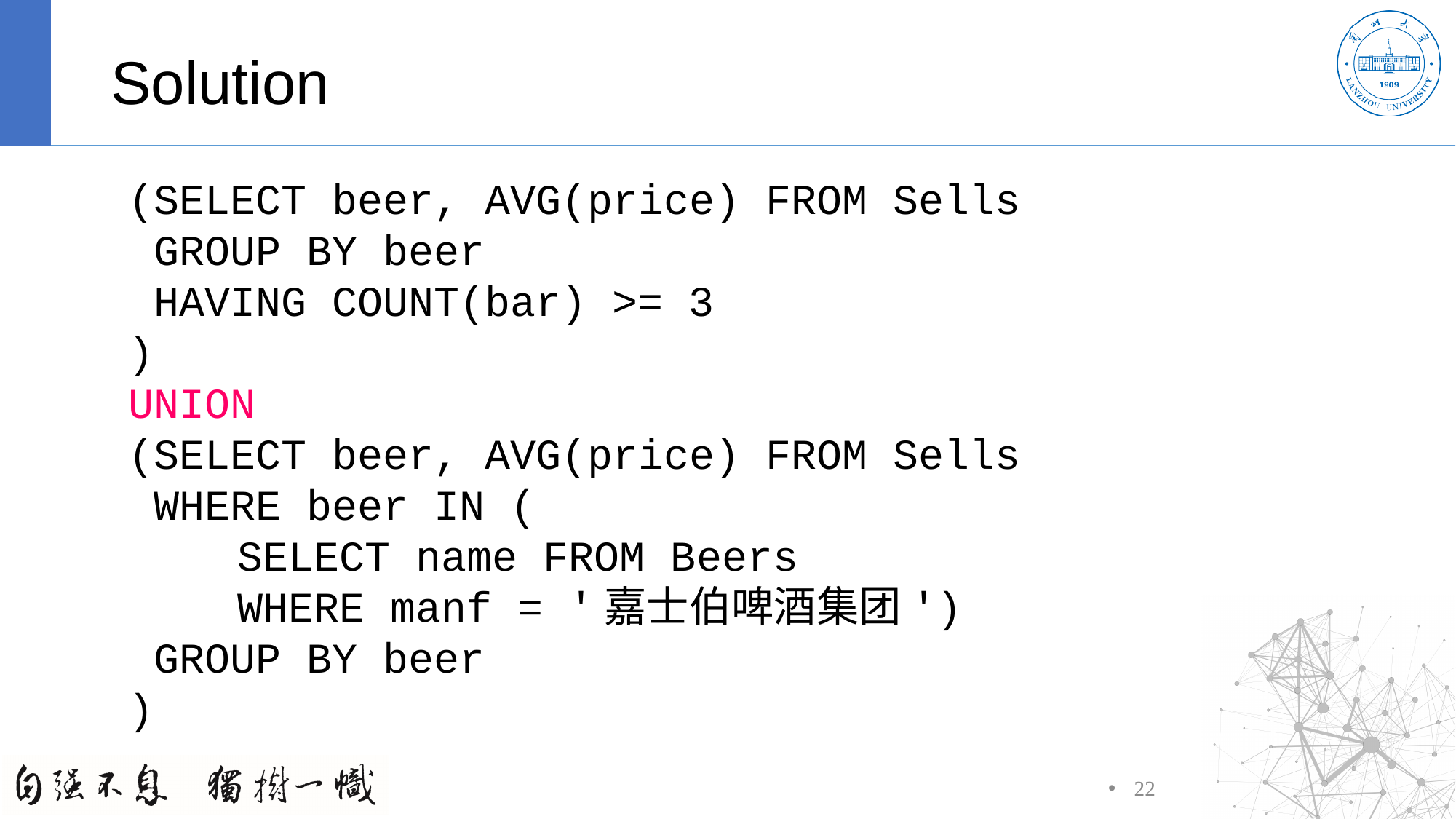

# Solution
(SELECT beer, AVG(price) FROM Sells
 GROUP BY beer
 HAVING COUNT(bar) >= 3
)
UNION
(SELECT beer, AVG(price) FROM Sells
 WHERE beer IN (
	SELECT name FROM Beers
	WHERE manf = '嘉士伯啤酒集团')
 GROUP BY beer
)

22